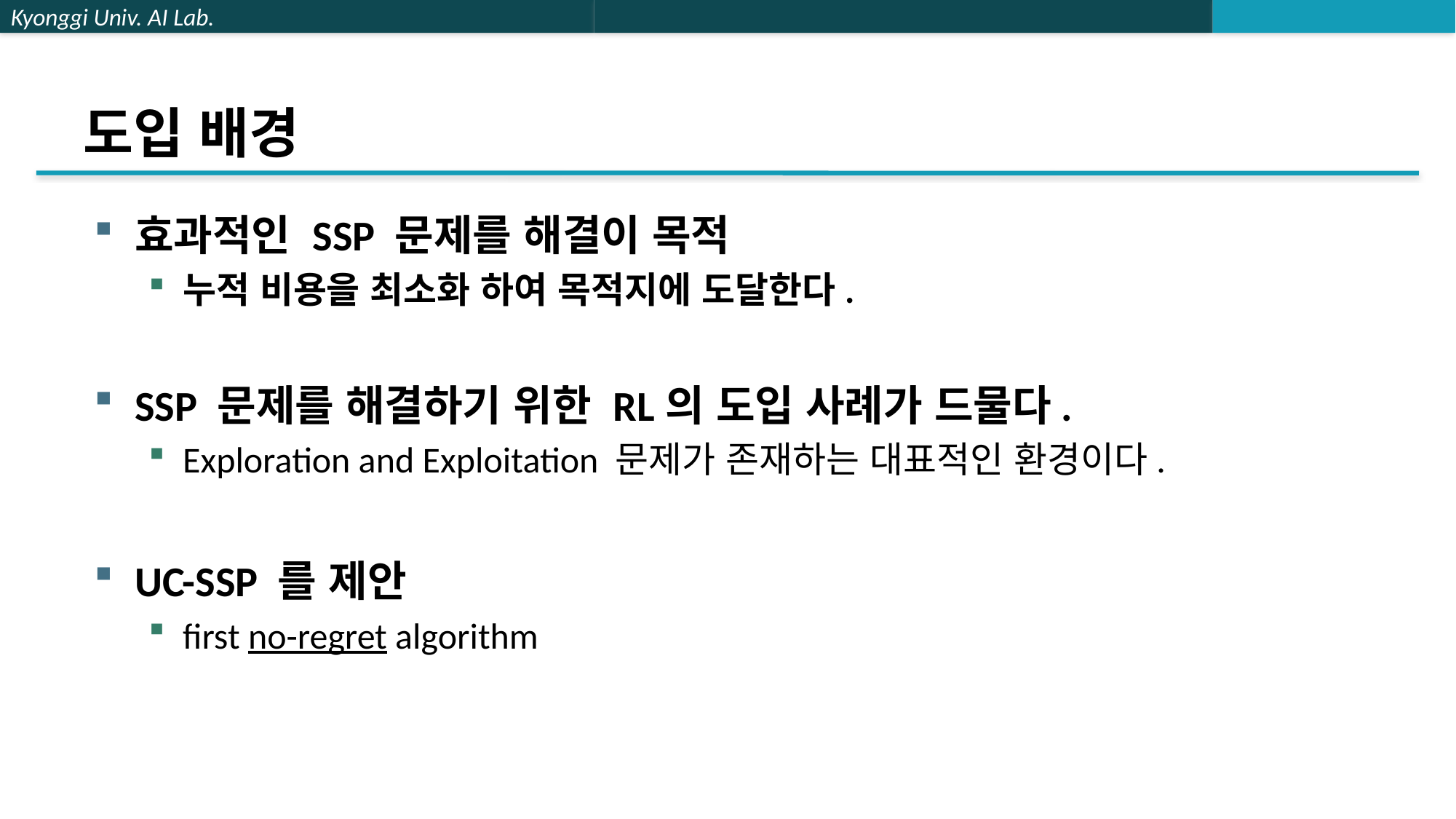

# 도입 배경
효과적인 SSP 문제를 해결이 목적
누적 비용을 최소화 하여 목적지에 도달한다.

SSP 문제를 해결하기 위한 RL의 도입 사례가 드물다.
Exploration and Exploitation 문제가 존재하는 대표적인 환경이다.

UC-SSP 를 제안
first no-regret algorithm